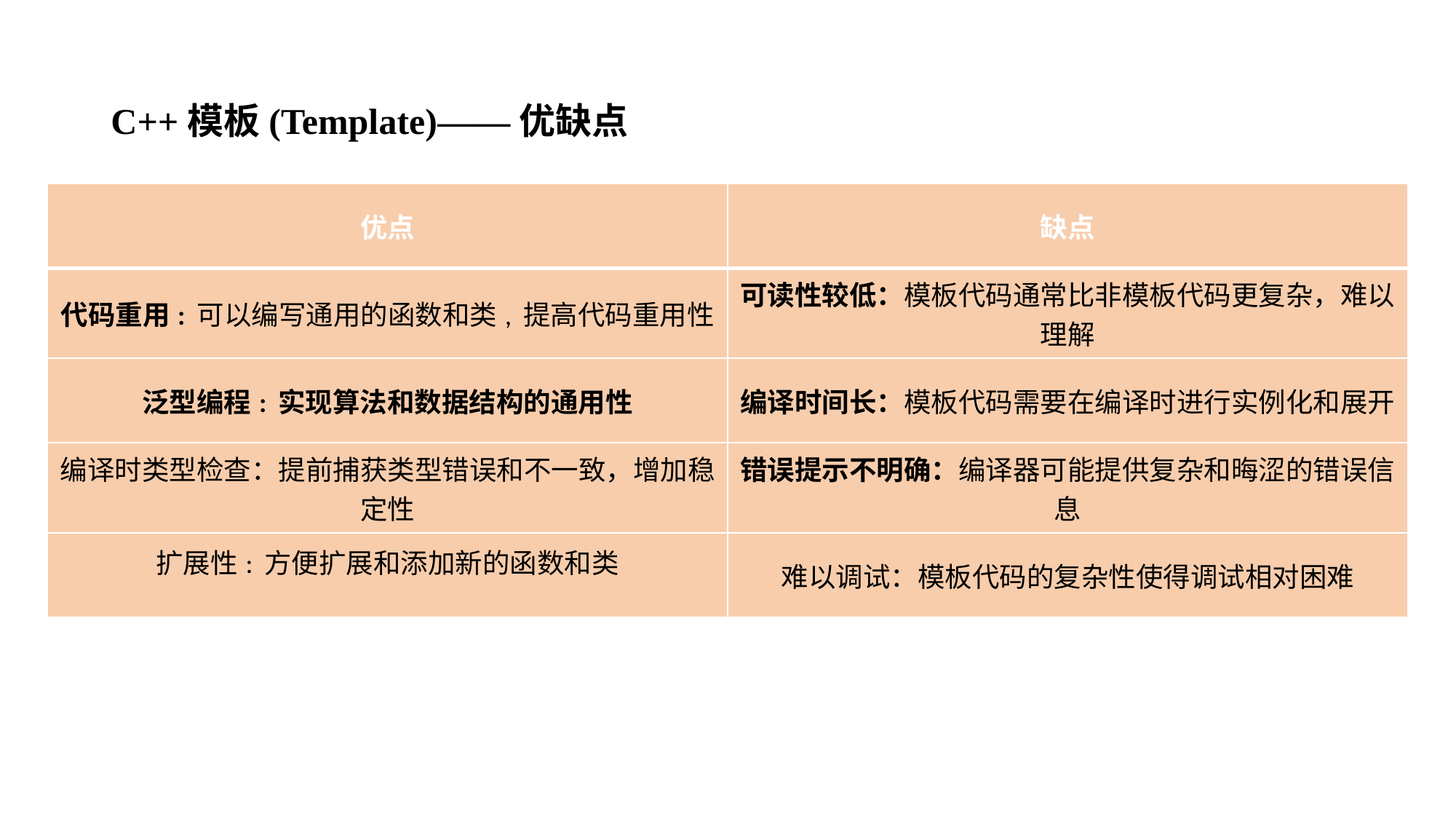

# C++模板(Template)——优缺点
| 优点 | 缺点 |
| --- | --- |
| 代码重用: 可以编写通用的函数和类, 提高代码重用性 | 可读性较低：模板代码通常比非模板代码更复杂，难以理解 |
| 泛型编程: 实现算法和数据结构的通用性 | 编译时间长：模板代码需要在编译时进行实例化和展开 |
| 编译时类型检查：提前捕获类型错误和不一致，增加稳定性 | 错误提示不明确：编译器可能提供复杂和晦涩的错误信息 |
| 扩展性: 方便扩展和添加新的函数和类 | 难以调试：模板代码的复杂性使得调试相对困难 |